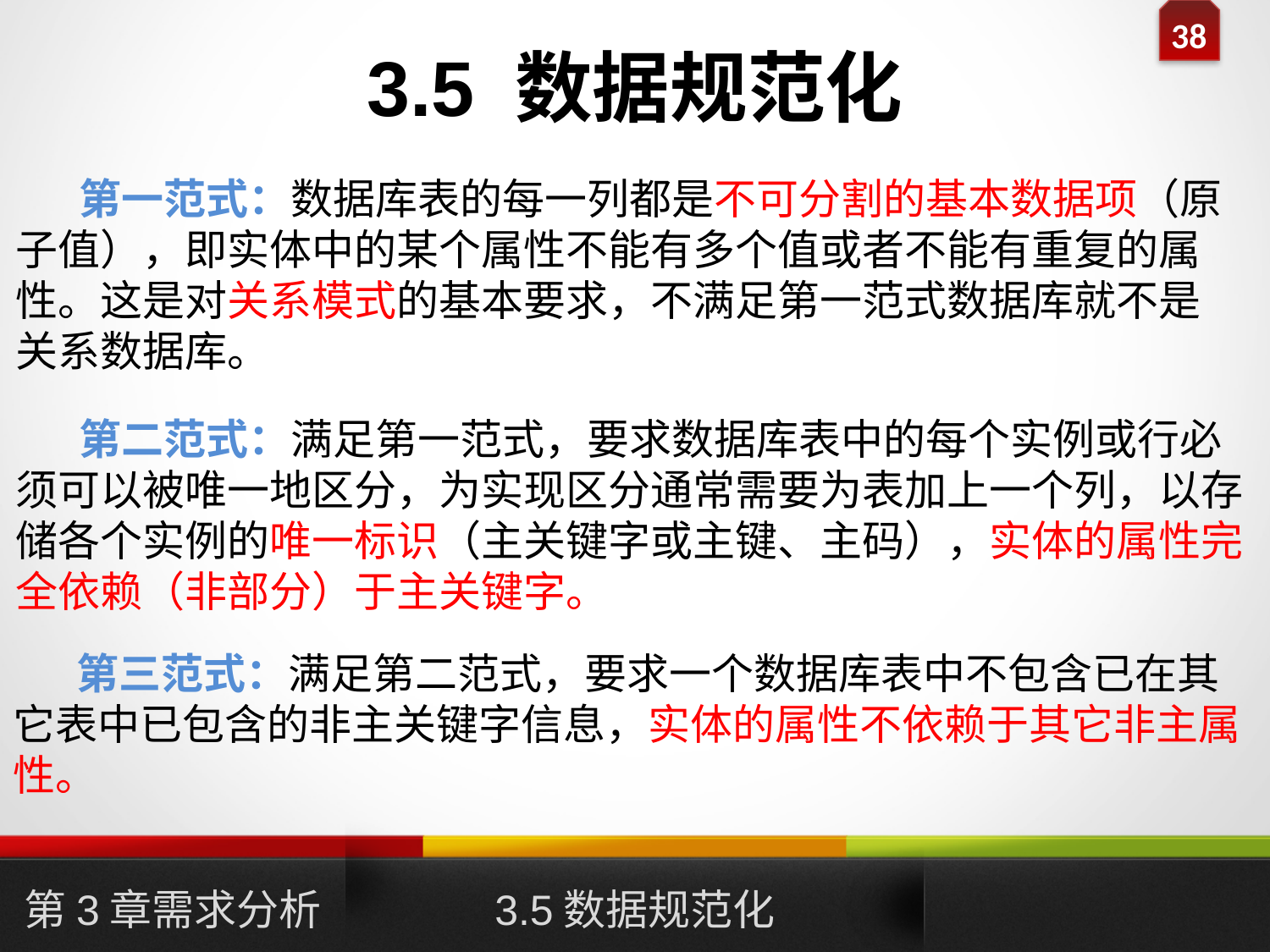

# 3.5 数据规范化
第一范式：数据库表的每一列都是不可分割的基本数据项（原子值），即实体中的某个属性不能有多个值或者不能有重复的属性。这是对关系模式的基本要求，不满足第一范式数据库就不是关系数据库。
第二范式：满足第一范式，要求数据库表中的每个实例或行必须可以被唯一地区分，为实现区分通常需要为表加上一个列，以存储各个实例的唯一标识（主关键字或主键、主码），实体的属性完全依赖（非部分）于主关键字。
第三范式：满足第二范式，要求一个数据库表中不包含已在其它表中已包含的非主关键字信息，实体的属性不依赖于其它非主属性。
3.5数据规范化
第3章需求分析